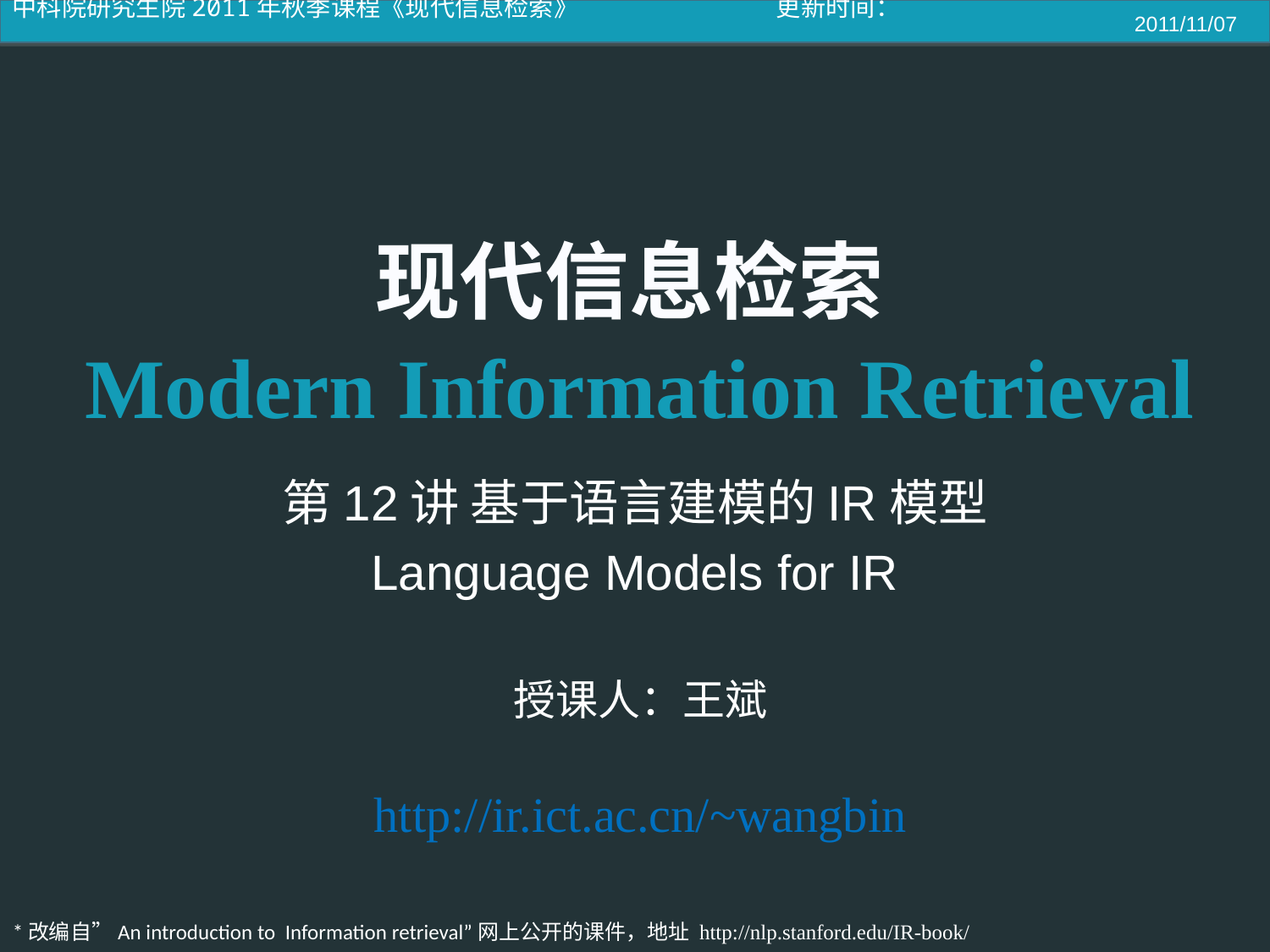

2011/11/07
第12讲 基于语言建模的IR模型
Language Models for IR